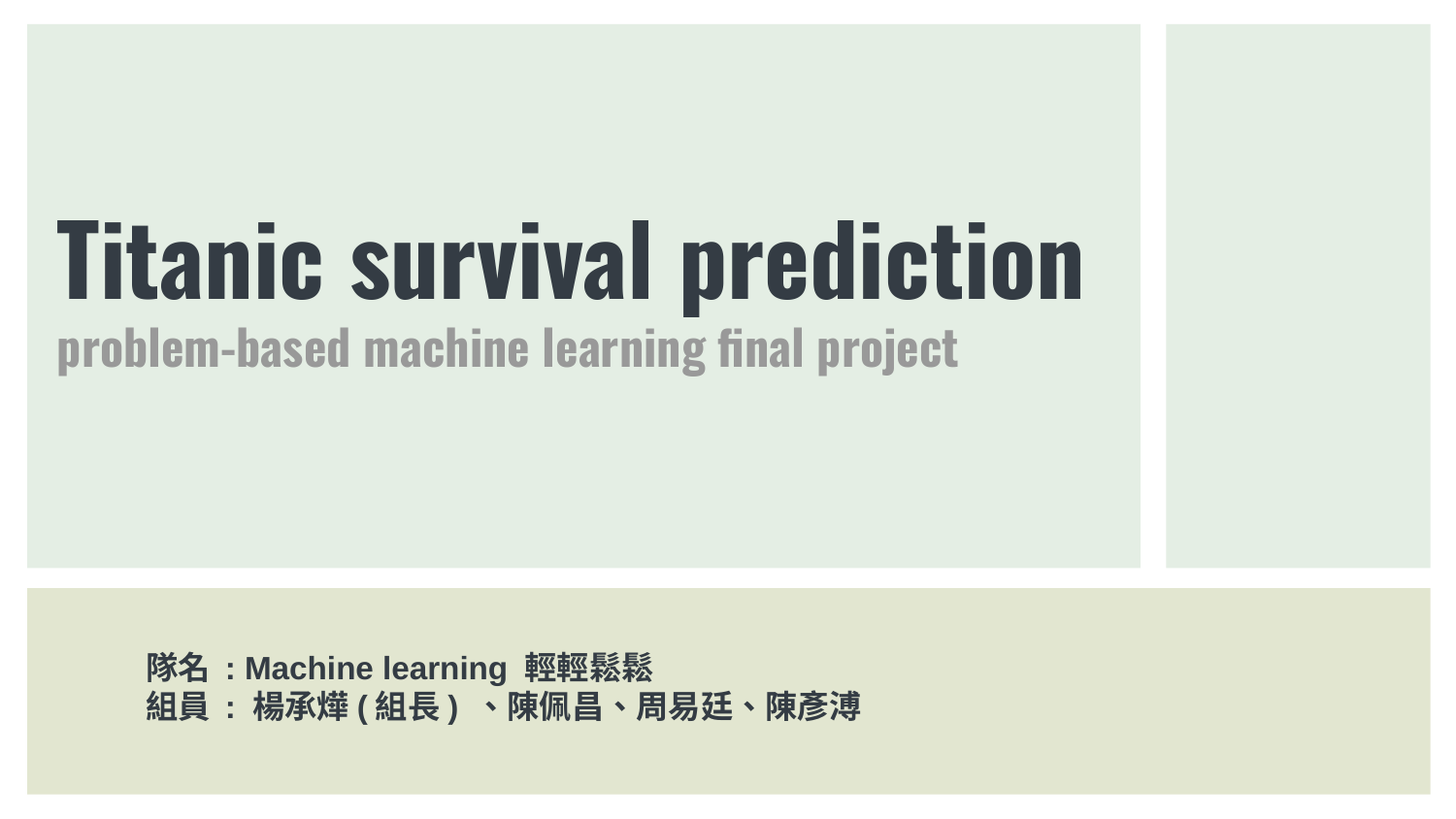

# Titanic survival prediction
problem-based machine learning final project
隊名 : Machine learning 輕輕鬆鬆
組員 : 楊承燁(組長) 、陳佩昌、周易廷、陳彥溥